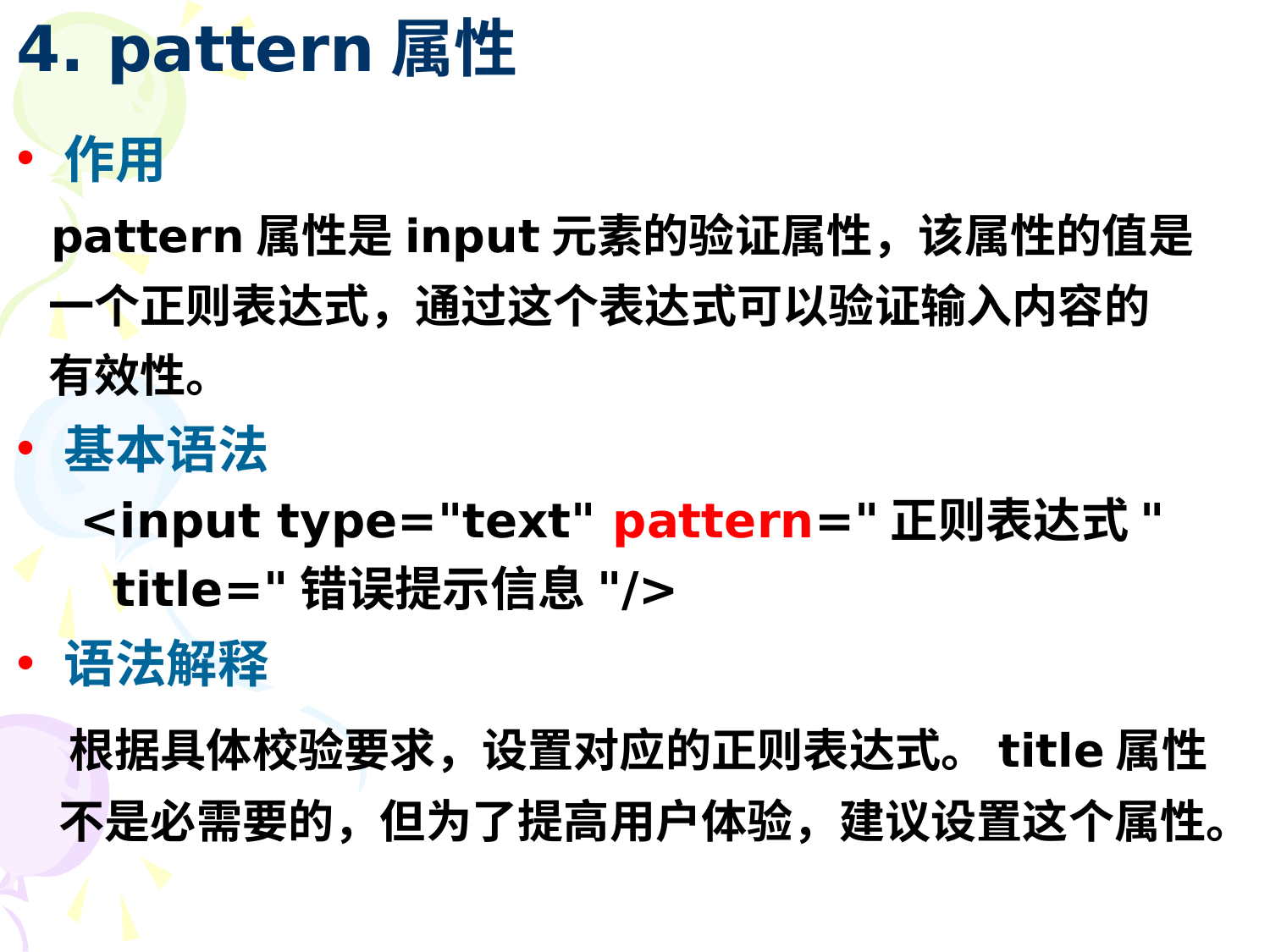

4. pattern属性
作用
  pattern属性是input元素的验证属性，该属性的值是
  一个正则表达式，通过这个表达式可以验证输入内容的
  有效性。
基本语法
<input type="text" pattern="正则表达式"
  title="错误提示信息"/>
语法解释
   根据具体校验要求，设置对应的正则表达式。title属性
   不是必需要的，但为了提高用户体验，建议设置这个属性。